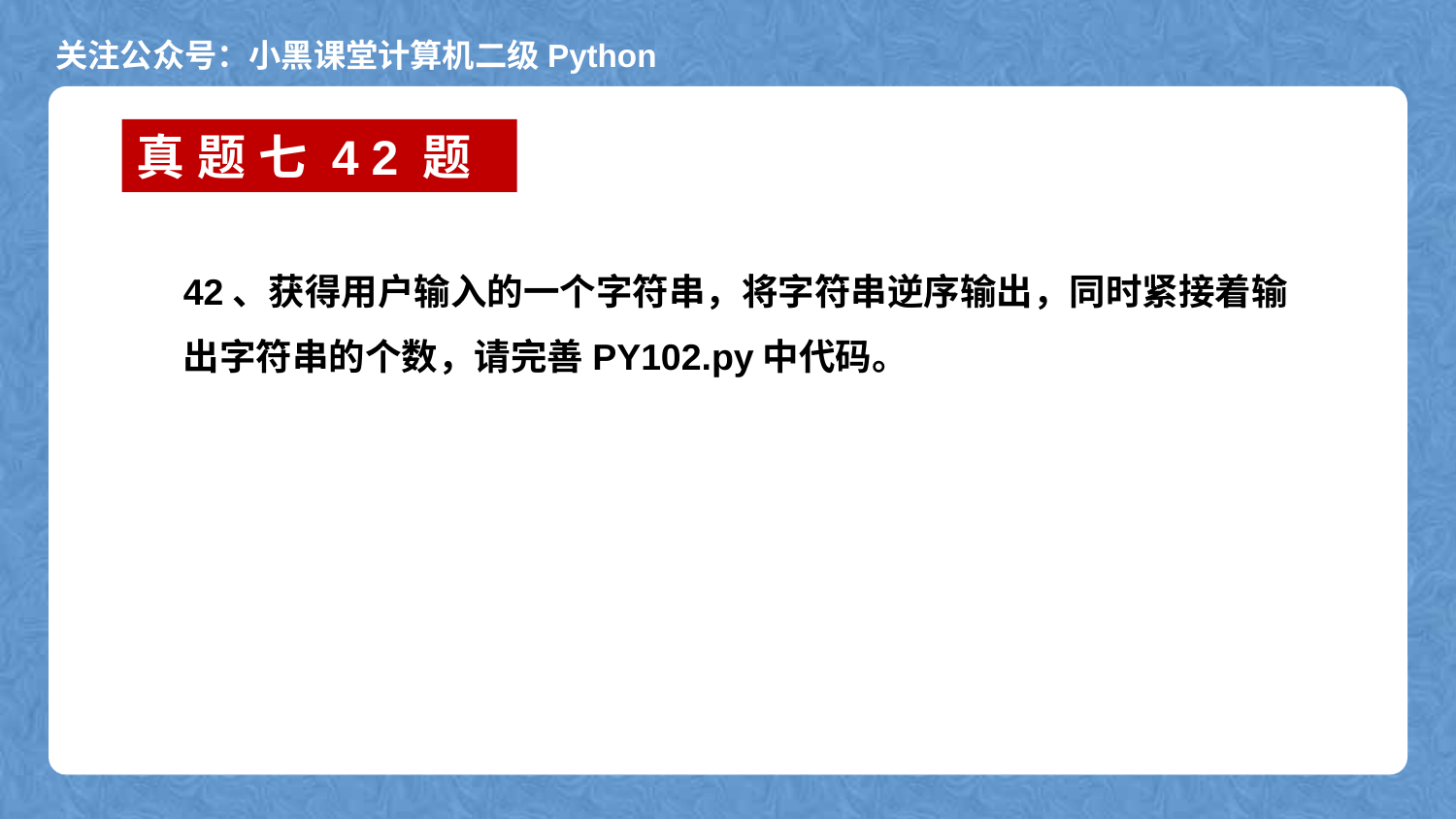

真题七42题
42、获得用户输入的一个字符串，将字符串逆序输出，同时紧接着输出字符串的个数，请完善PY102.py中代码。